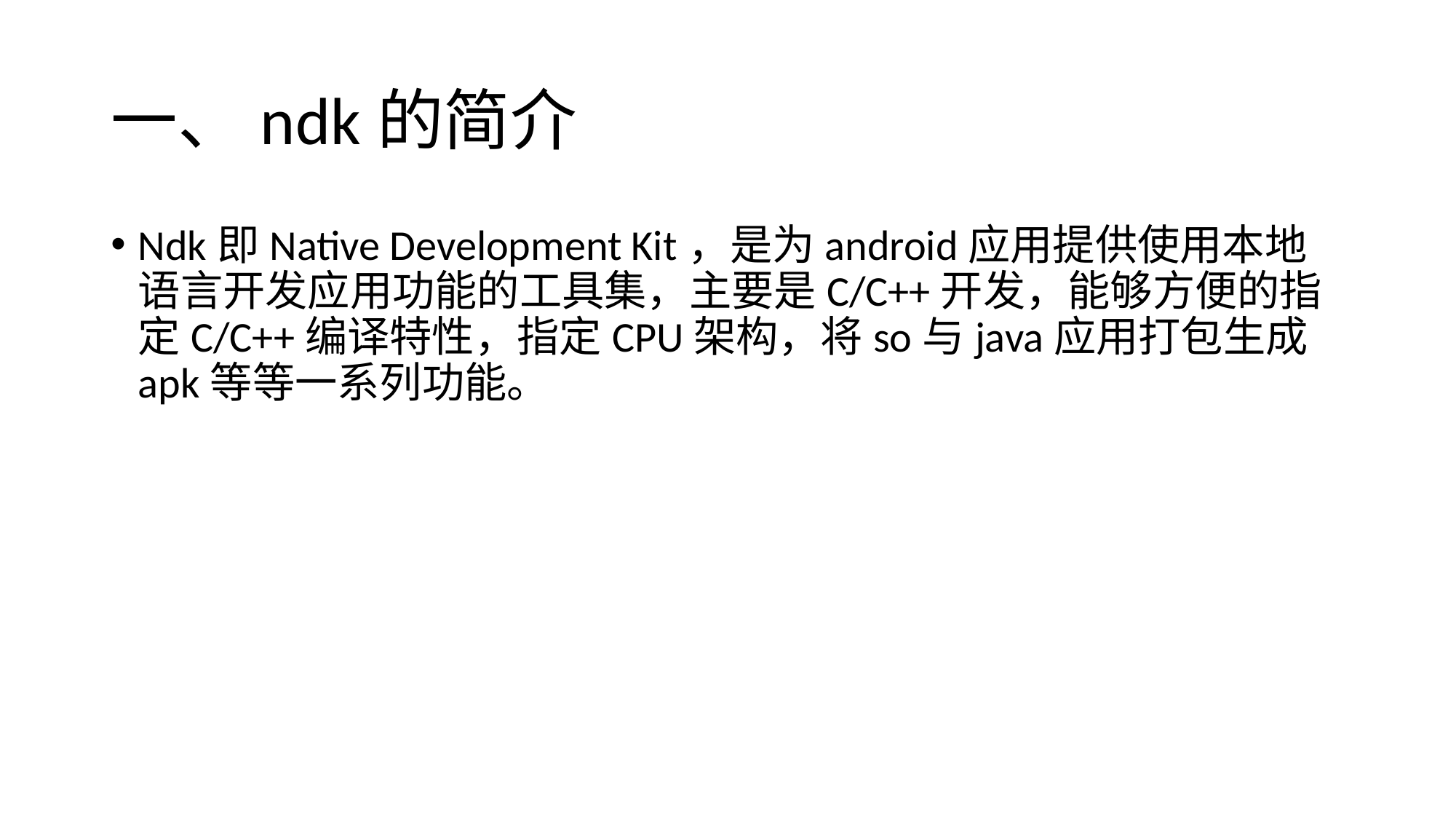

# 一、ndk的简介
Ndk即Native Development Kit，是为android应用提供使用本地语言开发应用功能的工具集，主要是C/C++开发，能够方便的指定C/C++编译特性，指定CPU架构，将so与java应用打包生成apk等等一系列功能。